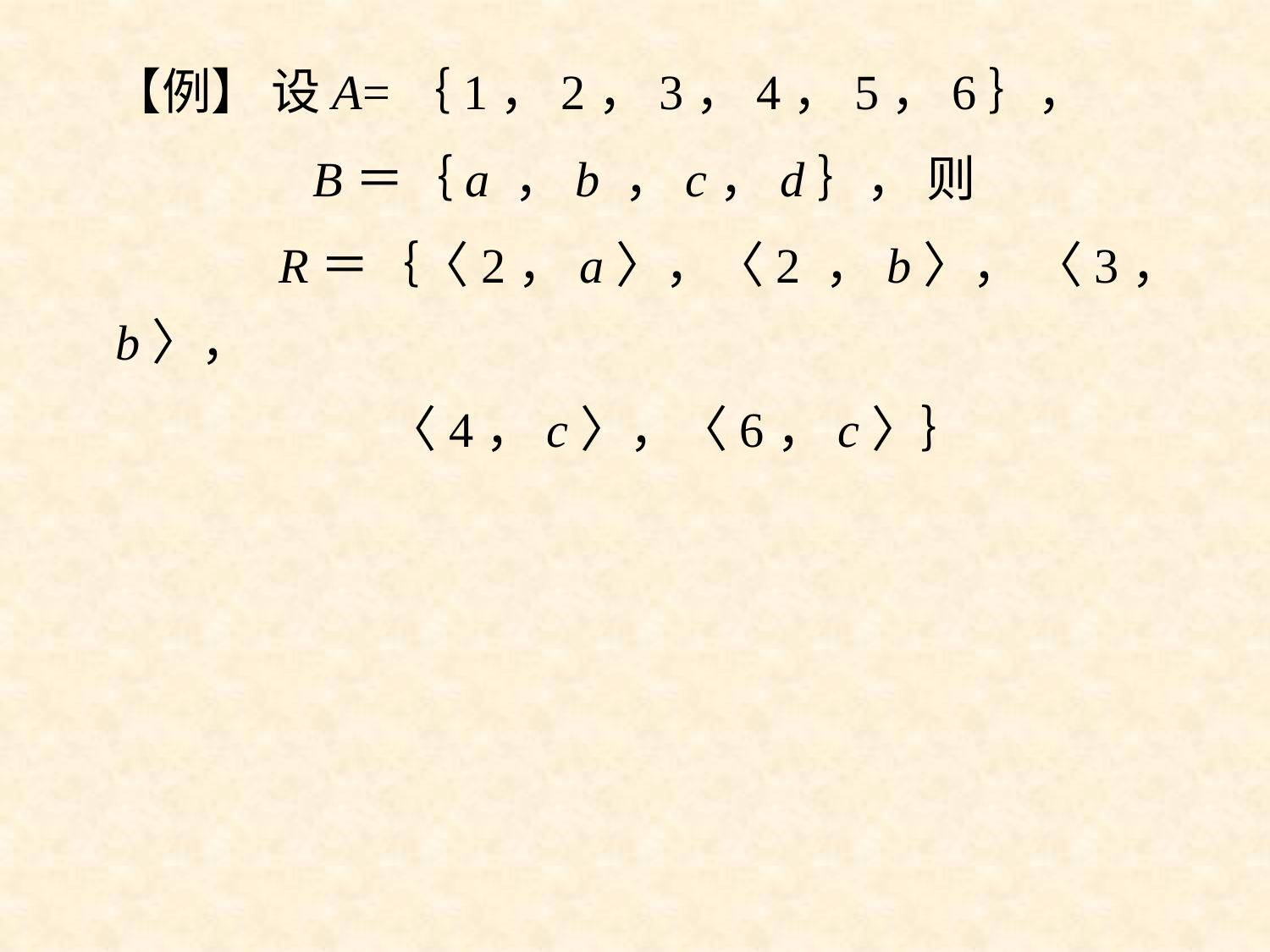

【例】 设A=｛1，2，3，4，5，6｝，
                    B＝｛a ，b ，c，d｝， 则
                 R＝｛〈2，a〉，〈2 ，b〉， 〈3，b〉，
                            〈4，c〉，〈6，c〉｝